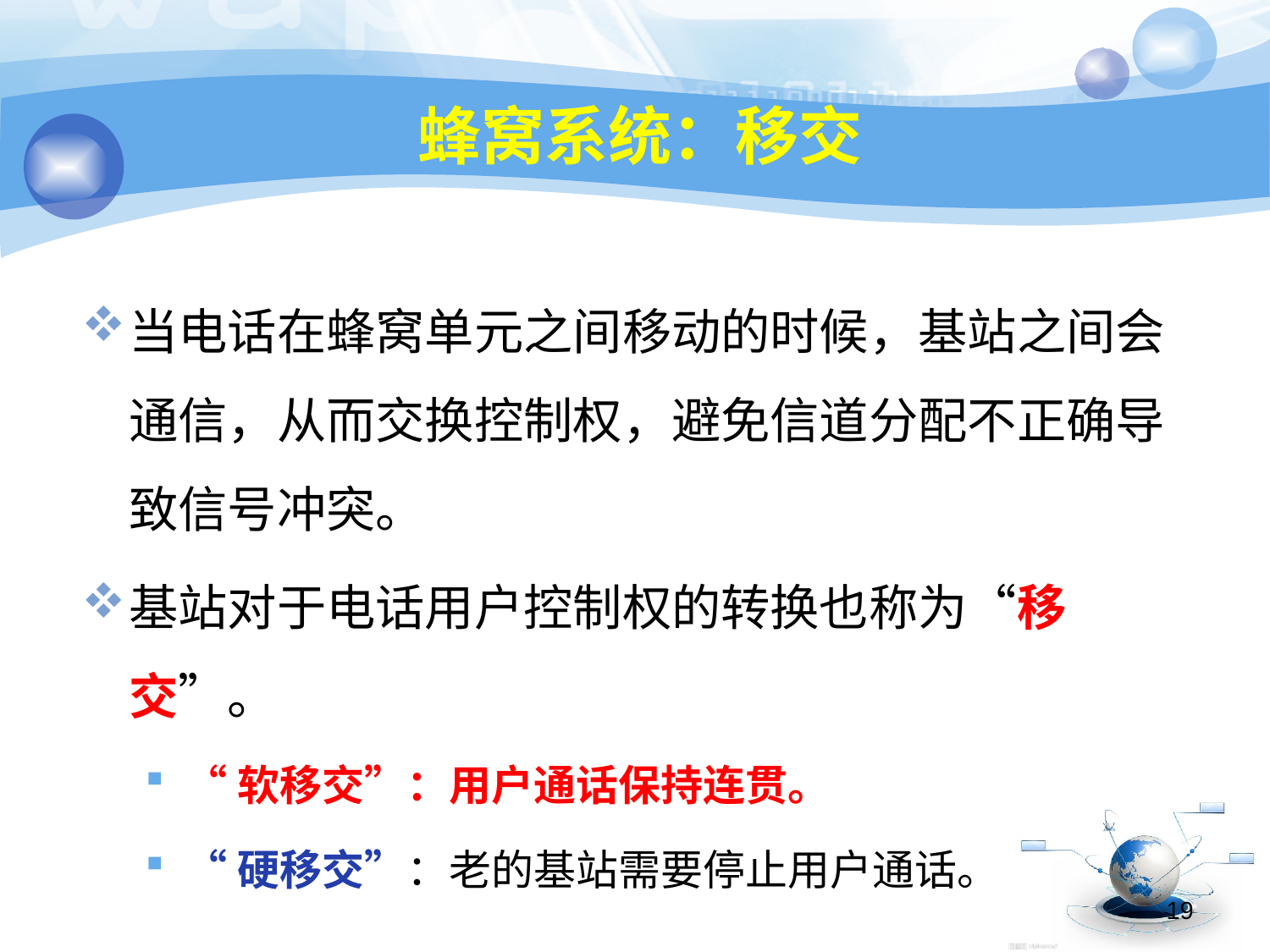

# 蜂窝系统：移交
当电话在蜂窝单元之间移动的时候，基站之间会通信，从而交换控制权，避免信道分配不正确导致信号冲突。
基站对于电话用户控制权的转换也称为“移交”。
“软移交”：用户通话保持连贯。
“硬移交”：老的基站需要停止用户通话。

19